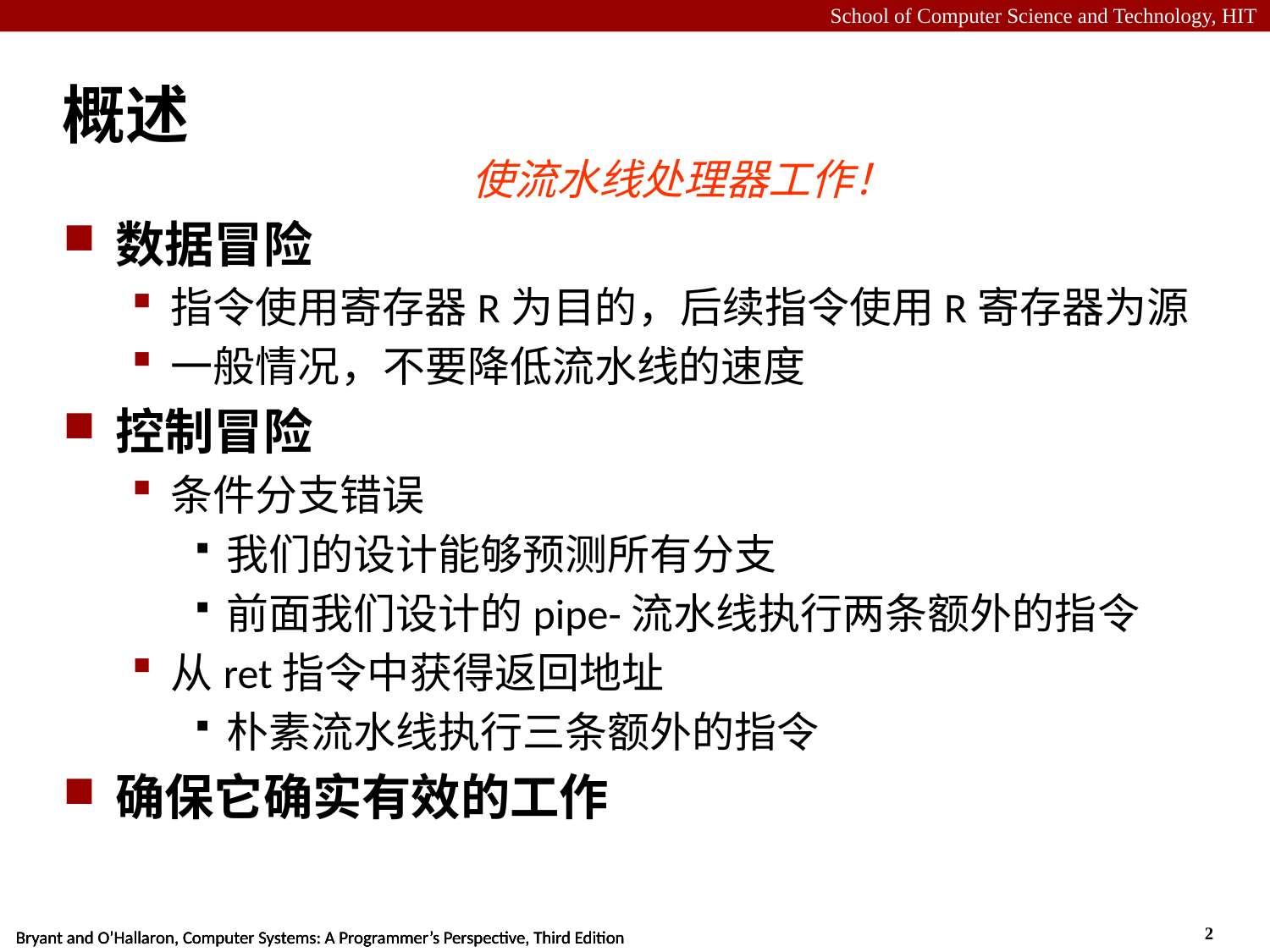

# 概述
使流水线处理器工作！
数据冒险
指令使用寄存器R为目的，后续指令使用R寄存器为源
一般情况，不要降低流水线的速度
控制冒险
条件分支错误
我们的设计能够预测所有分支
前面我们设计的pipe-流水线执行两条额外的指令
从ret指令中获得返回地址
朴素流水线执行三条额外的指令
确保它确实有效的工作